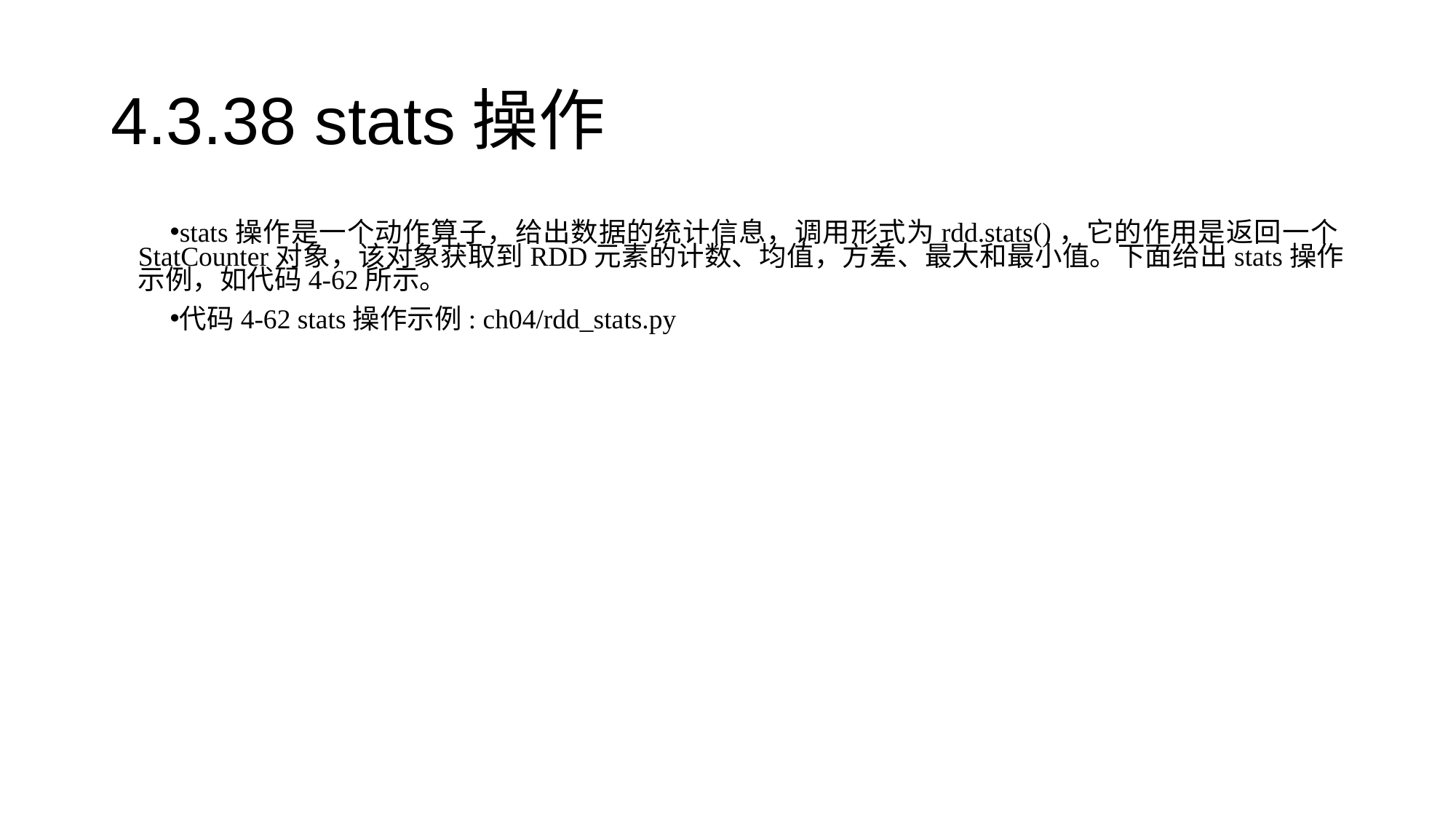

# 4.3.38 stats操作
stats操作是一个动作算子，给出数据的统计信息，调用形式为rdd.stats()，它的作用是返回一个StatCounter对象，该对象获取到RDD元素的计数、均值，方差、最大和最小值。下面给出stats操作示例，如代码4-62所示。
代码4-62 stats操作示例: ch04/rdd_stats.py